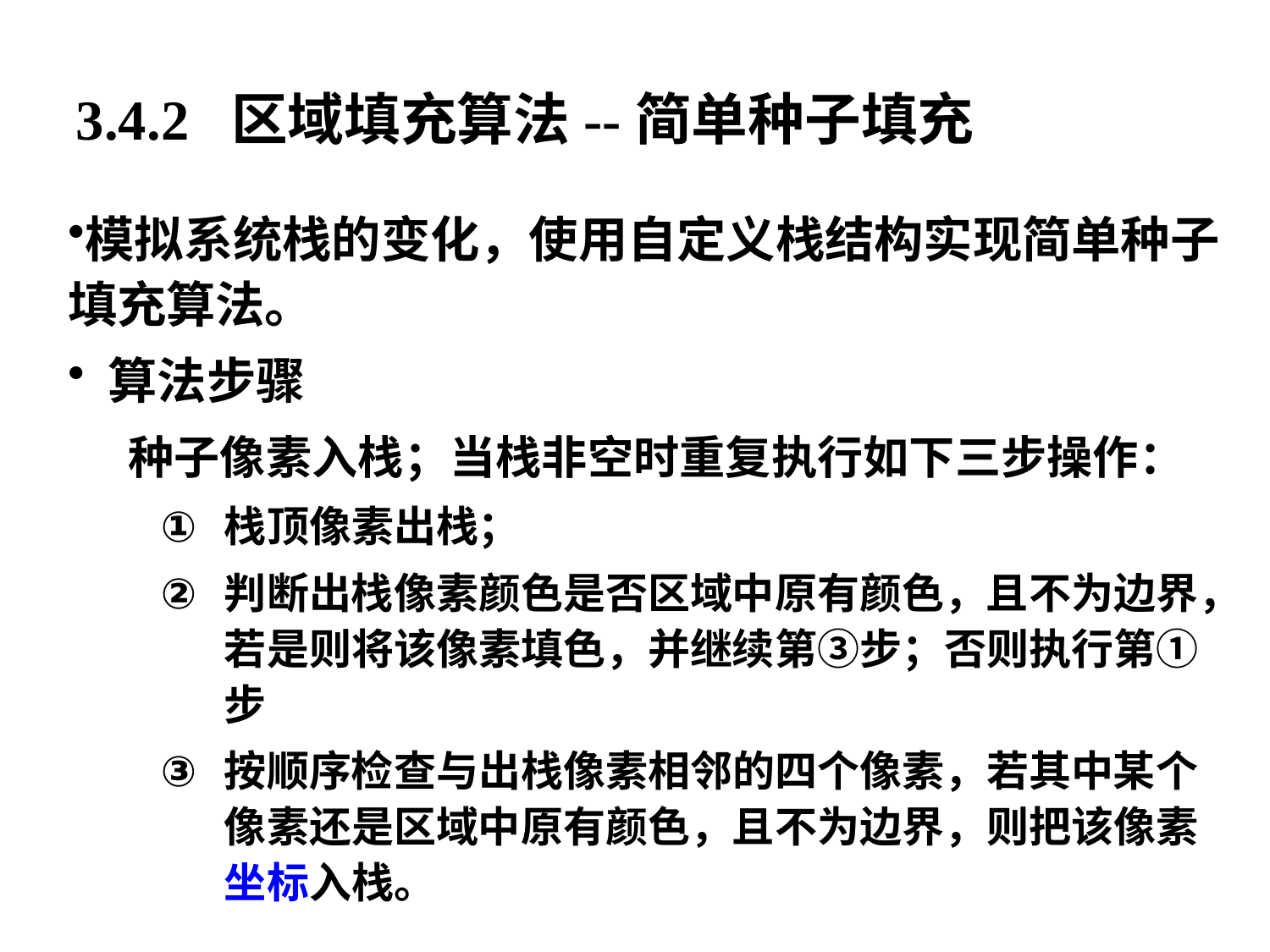

3.4.2  区域填充算法--简单种子填充
模拟系统栈的变化，使用自定义栈结构实现简单种子填充算法。
 算法步骤
 种子像素入栈；当栈非空时重复执行如下三步操作：
栈顶像素出栈；
判断出栈像素颜色是否区域中原有颜色，且不为边界，若是则将该像素填色，并继续第③步；否则执行第①步
按顺序检查与出栈像素相邻的四个像素，若其中某个像素还是区域中原有颜色，且不为边界，则把该像素坐标入栈。